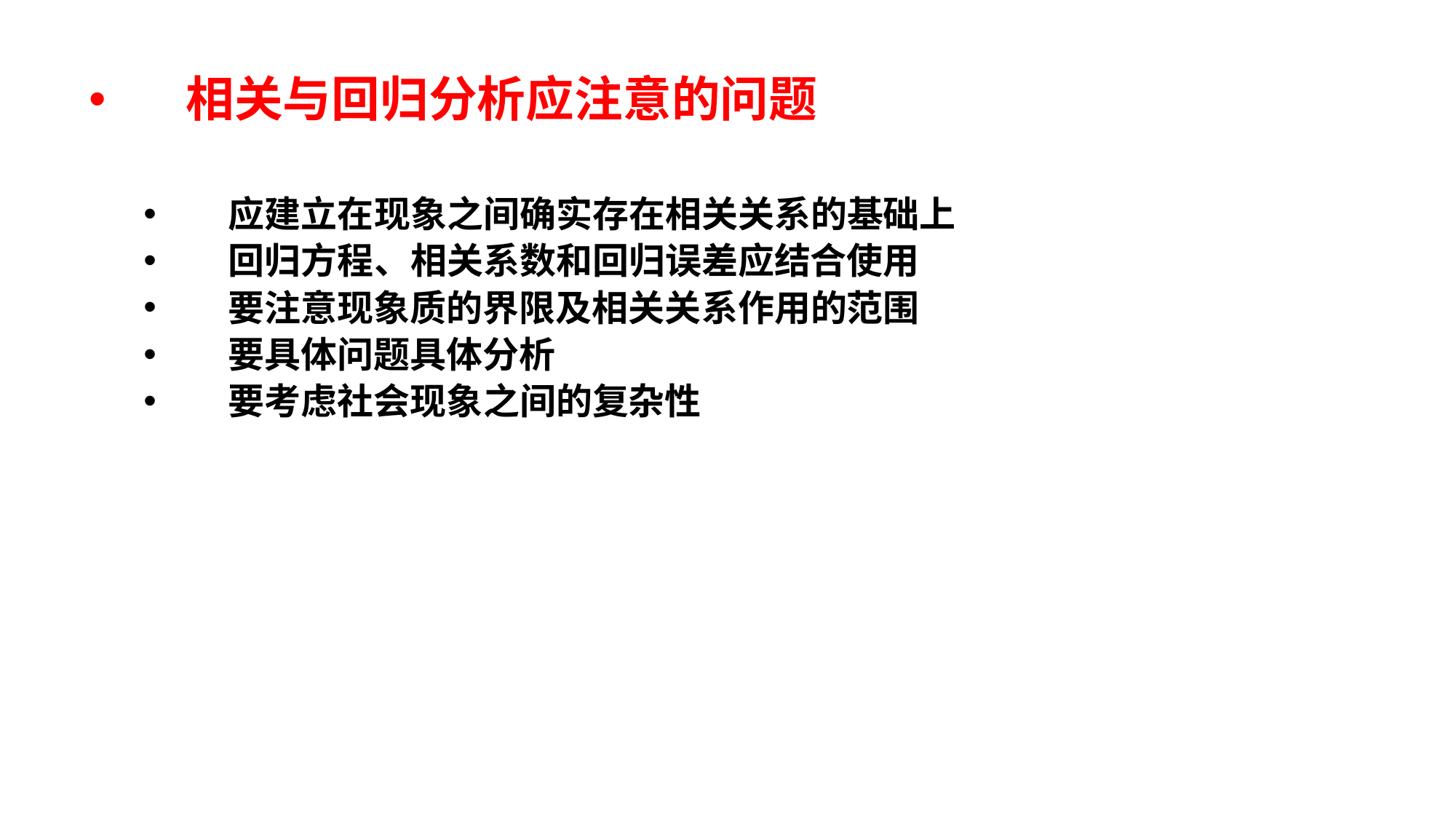

相关与回归分析应注意的问题

应建立在现象之间确实存在相关关系的基础上
回归方程、相关系数和回归误差应结合使用
要注意现象质的界限及相关关系作用的范围
要具体问题具体分析
要考虑社会现象之间的复杂性